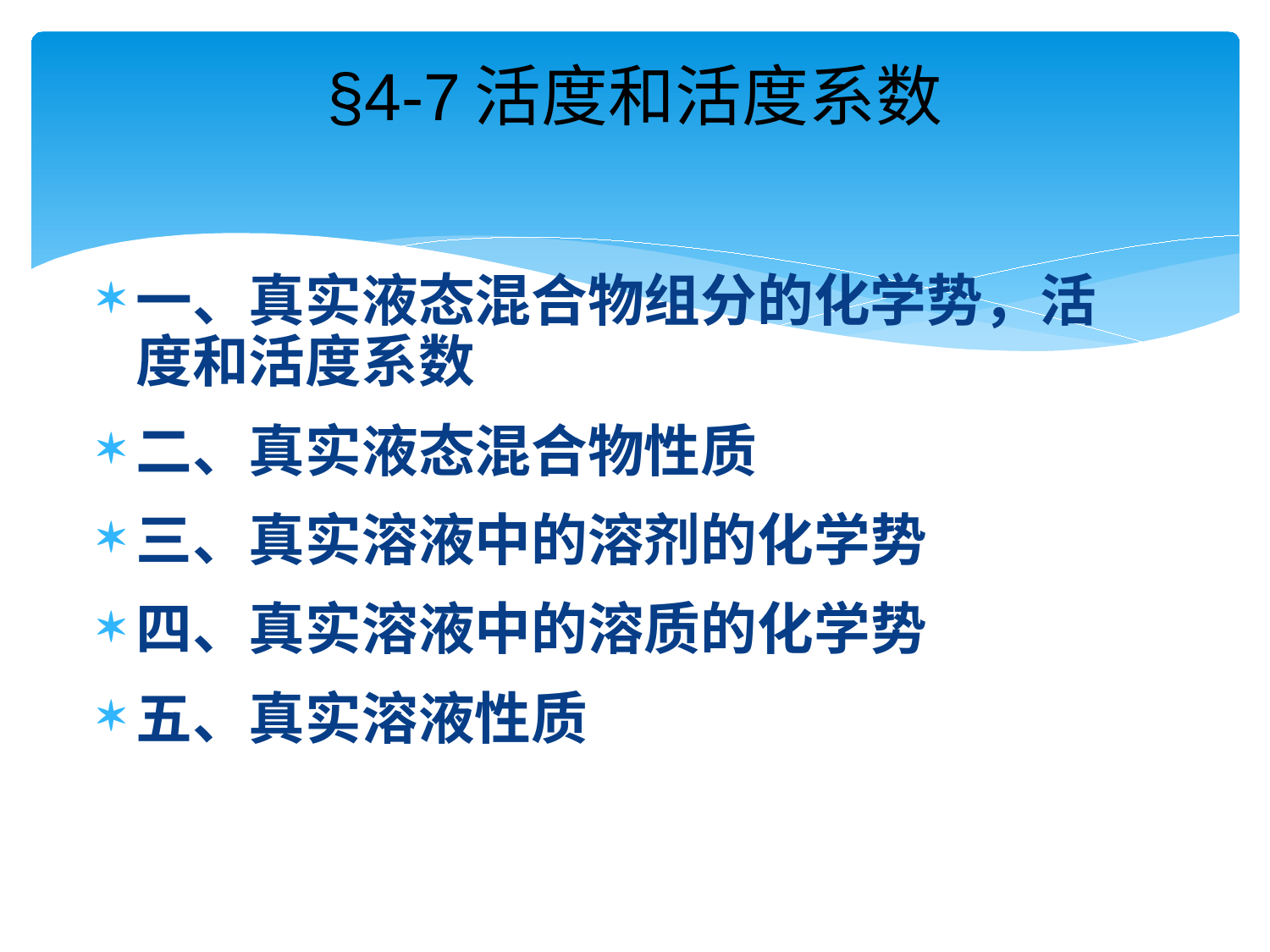

# §4-7活度和活度系数
一、真实液态混合物组分的化学势，活度和活度系数
二、真实液态混合物性质
三、真实溶液中的溶剂的化学势
四、真实溶液中的溶质的化学势
五、真实溶液性质